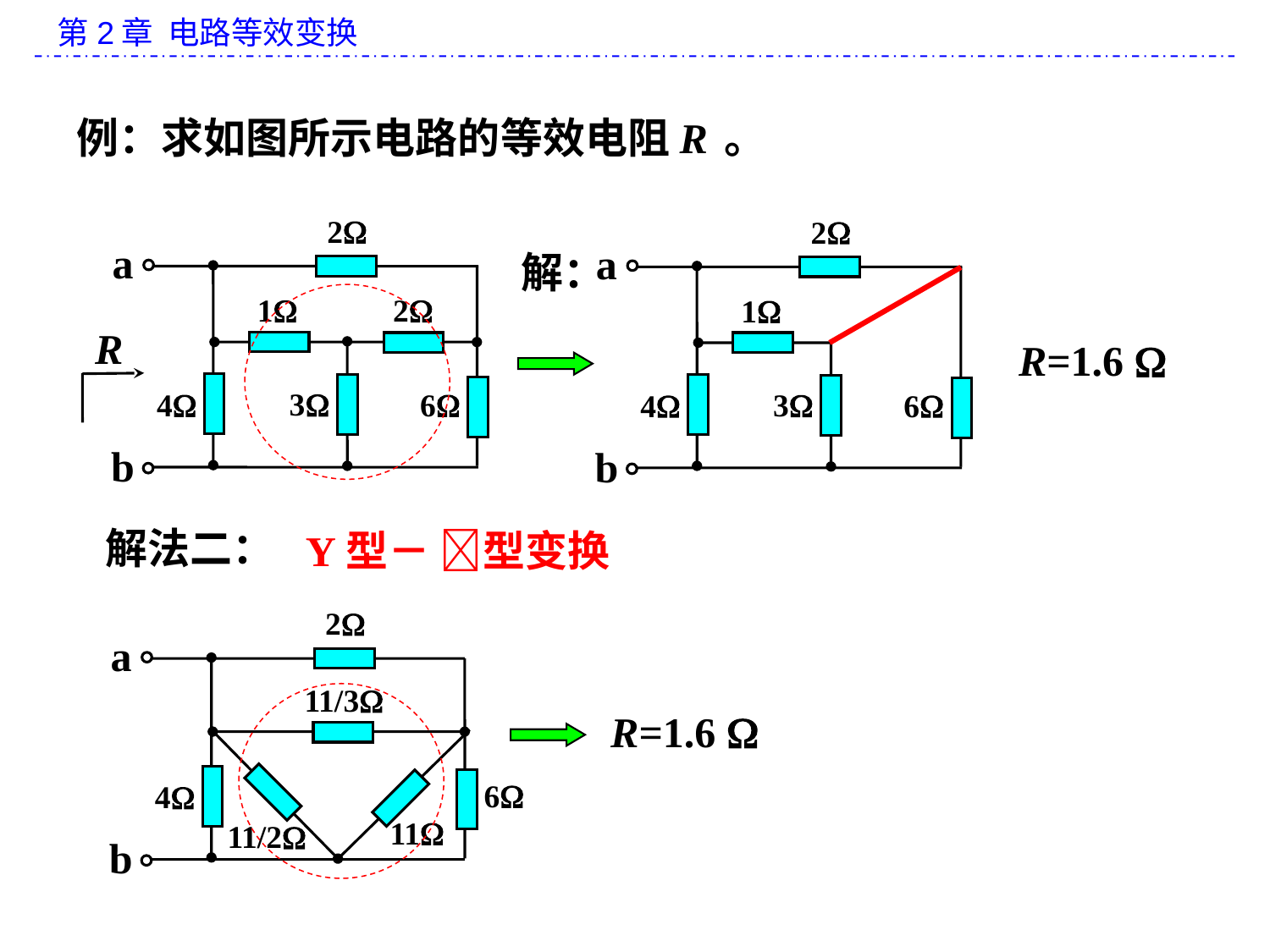

例：求如图所示电路的等效电阻R 。
2Ω
a

1Ω
2Ω
R

3Ω
4Ω
6Ω

b

2Ω
a

1Ω

3Ω
4Ω
6Ω

b

解：

R=1.6 Ω

解法二：
Y型－ Δ型变换
2Ω
a

6Ω
4Ω

b

11/3Ω
11Ω
11/2Ω

R=1.6 Ω